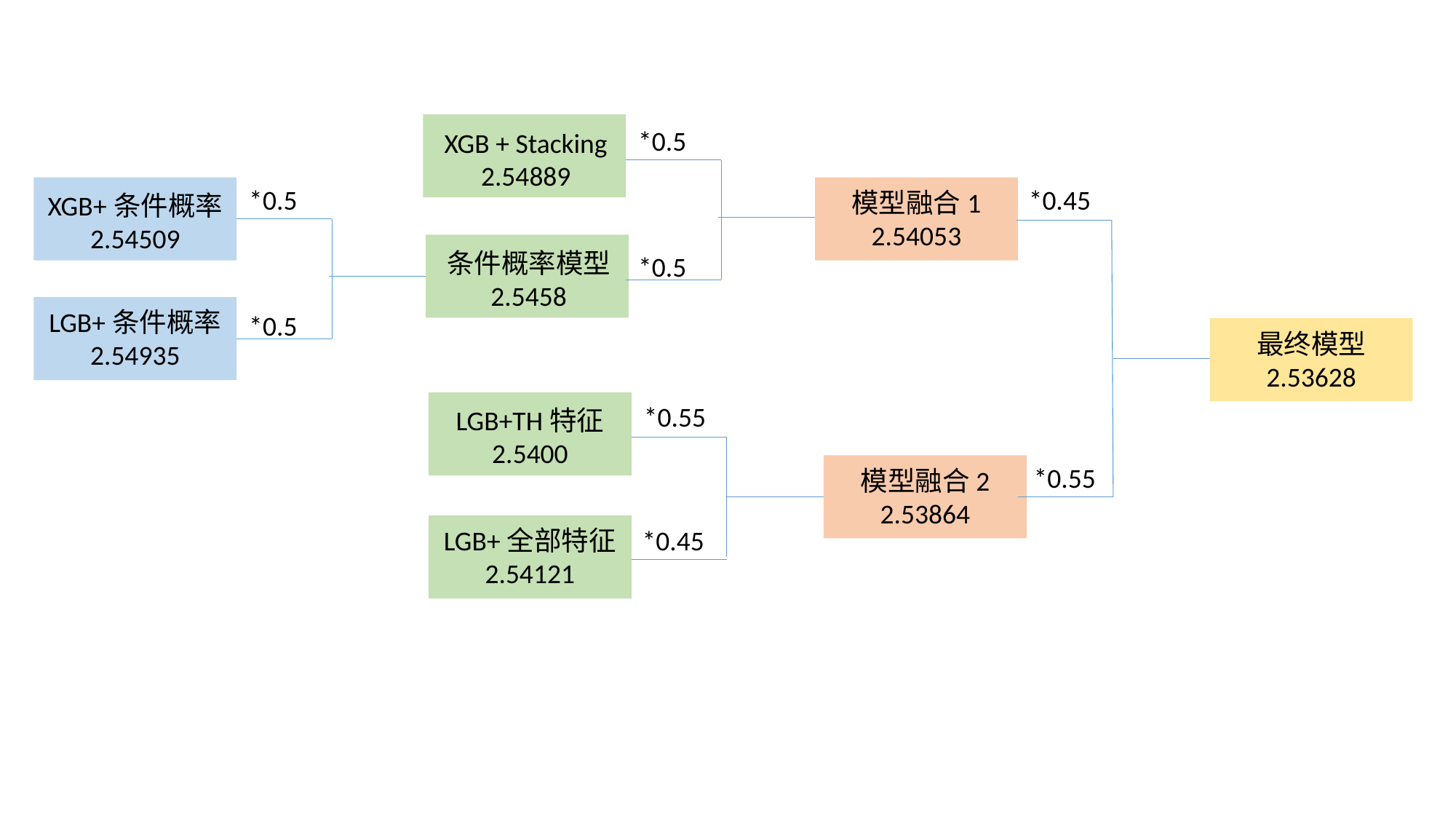

*0.5
XGB + Stacking
2.54889

*0.5

*0.45
模型融合1
2.54053
XGB+条件概率
2.54509

条件概率模型
2.5458
*0.5

LGB+条件概率
2.54935
*0.5

最终模型
2.53628

*0.55
LGB+TH特征
2.5400

*0.55
模型融合2
2.53864

*0.45
LGB+全部特征
2.54121